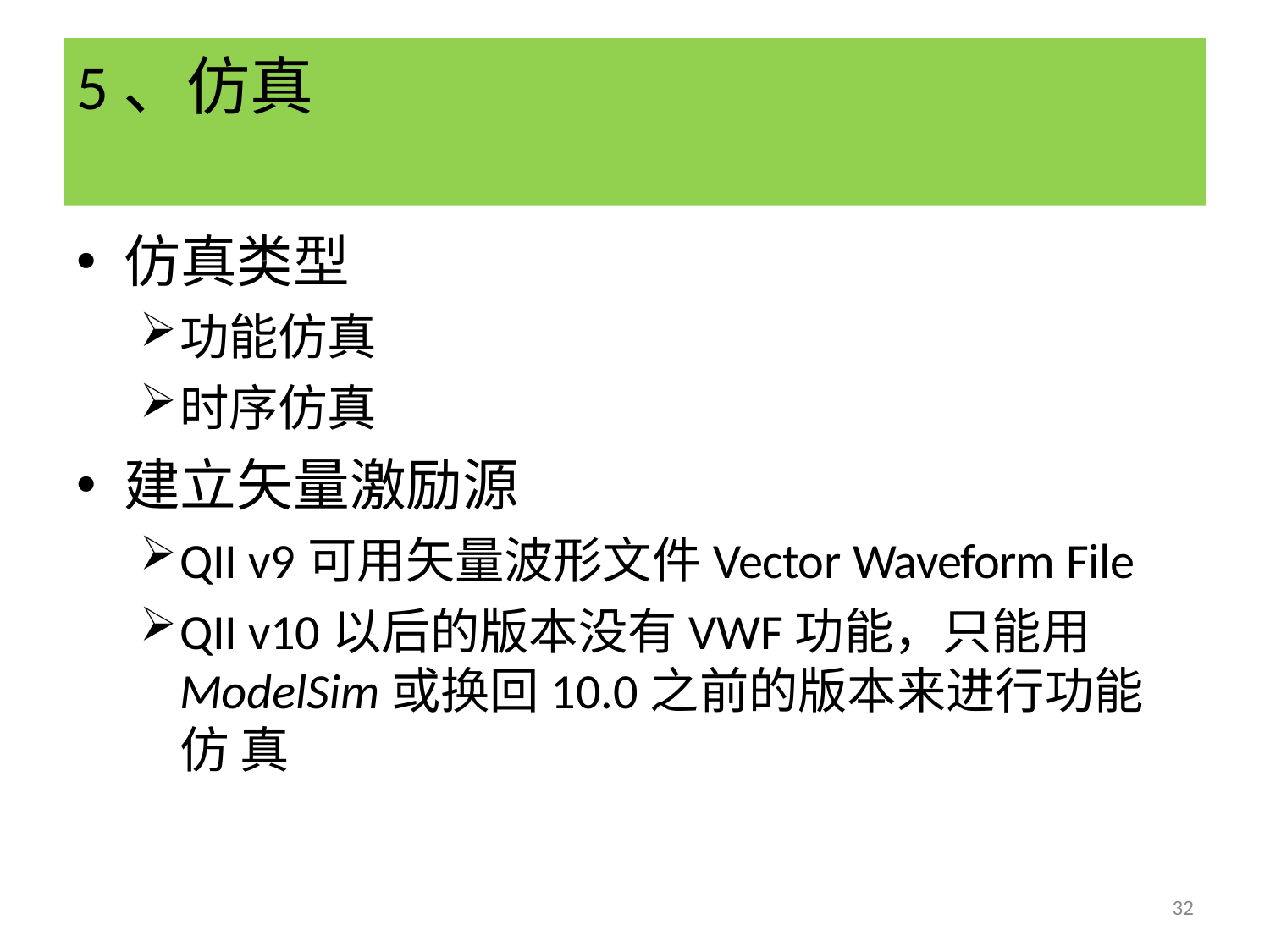

# 5、仿真
仿真类型
功能仿真
时序仿真
建立矢量激励源
QII v9可用矢量波形文件Vector Waveform File
QII v10以后的版本没有VWF功能，只能用 ModelSim或换回10.0之前的版本来进行功能仿 真
32